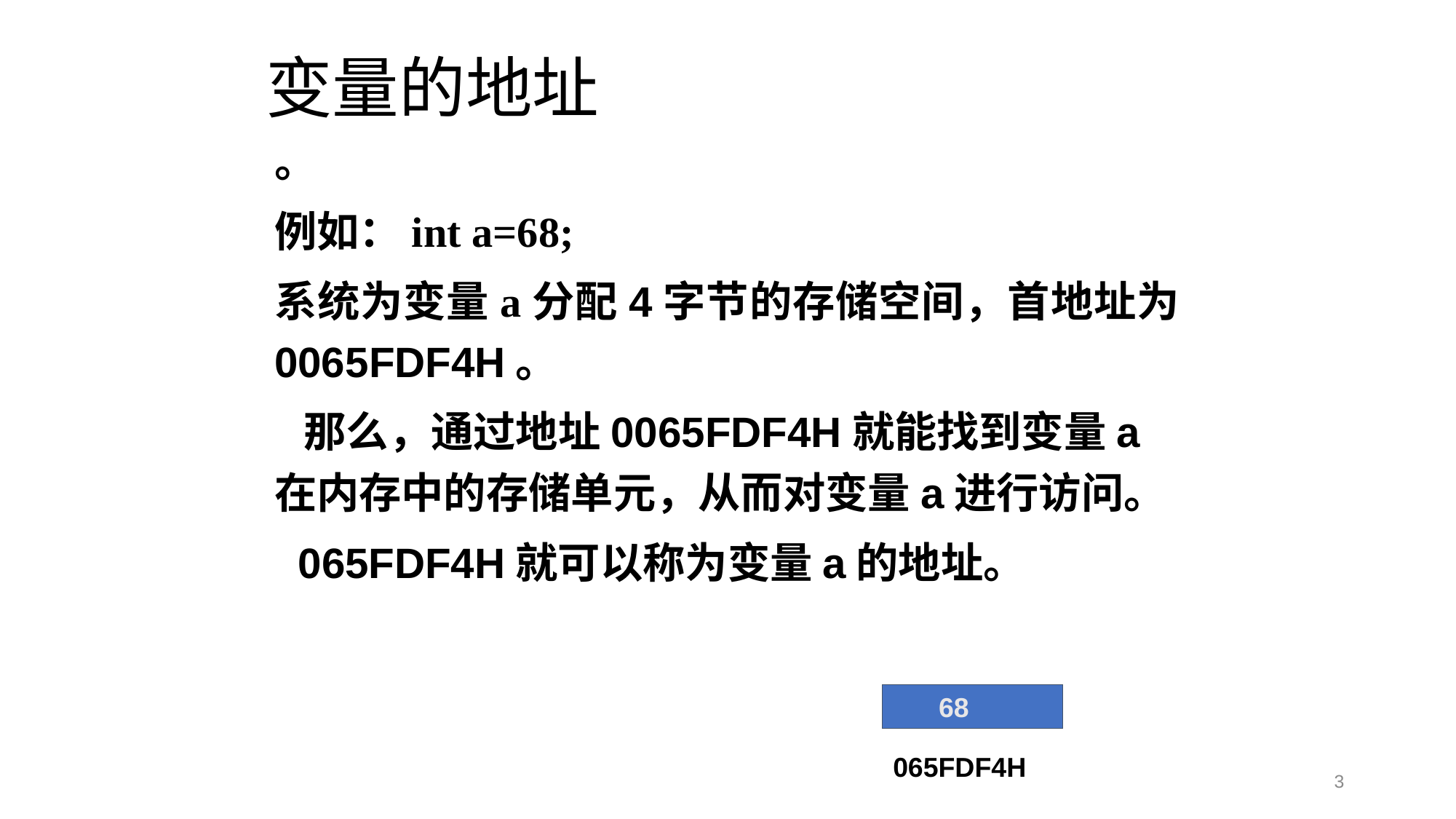

# 变量的地址
。
例如：int a=68;
系统为变量a分配4字节的存储空间，首地址为0065FDF4H。
  那么，通过地址0065FDF4H就能找到变量a在内存中的存储单元，从而对变量a进行访问。
  065FDF4H就可以称为变量a的地址。
      68
065FDF4H
3